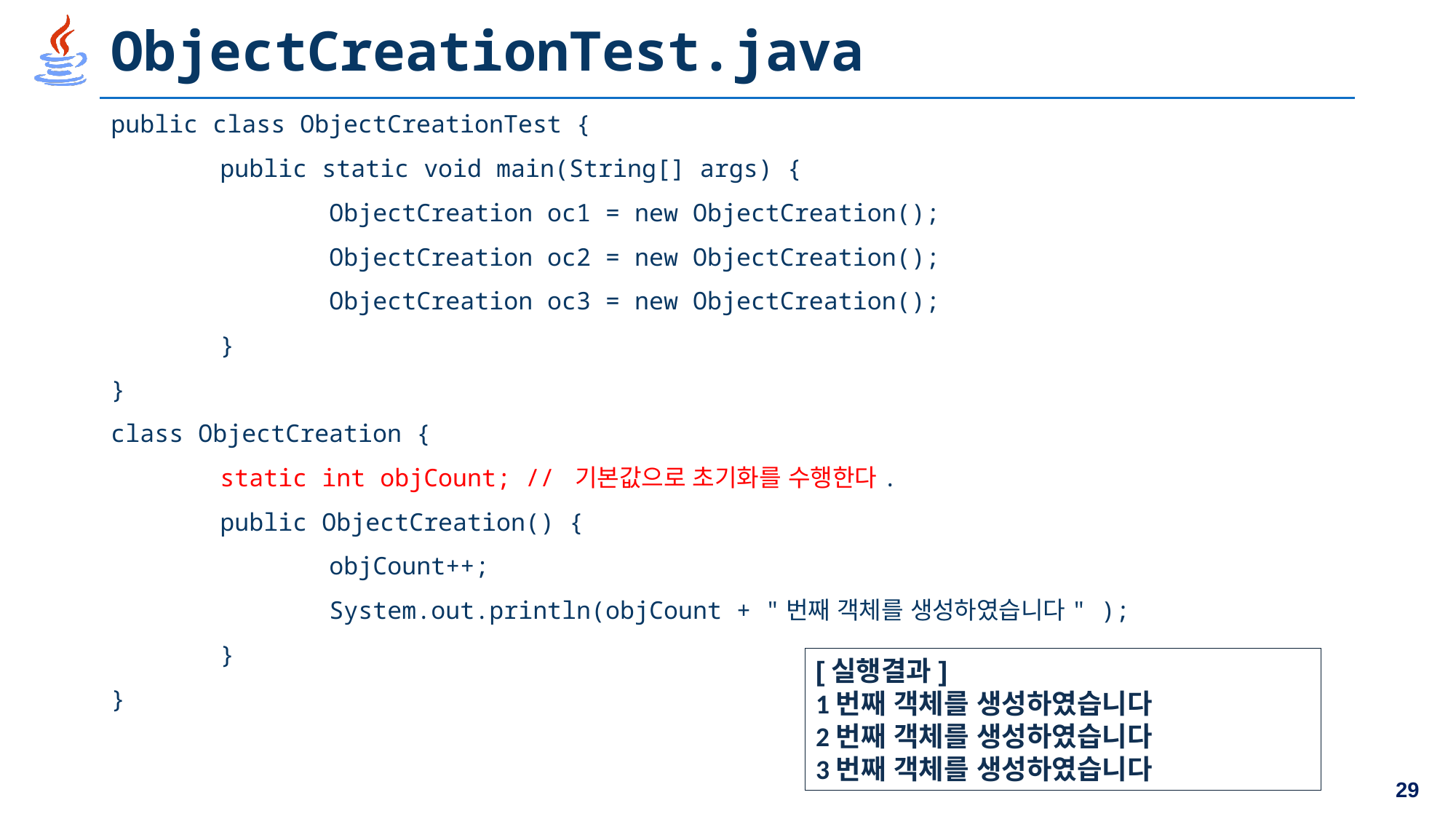

# ObjectCreationTest.java
public class ObjectCreationTest {
	public static void main(String[] args) {
		ObjectCreation oc1 = new ObjectCreation();
		ObjectCreation oc2 = new ObjectCreation();
		ObjectCreation oc3 = new ObjectCreation();
	}
}
class ObjectCreation {
	static int objCount; // 기본값으로 초기화를 수행한다.
	public ObjectCreation() {
		objCount++;
		System.out.println(objCount + "번째 객체를 생성하였습니다" );
	}
}
[실행결과]
1번째 객체를 생성하였습니다
2번째 객체를 생성하였습니다
3번째 객체를 생성하였습니다
29